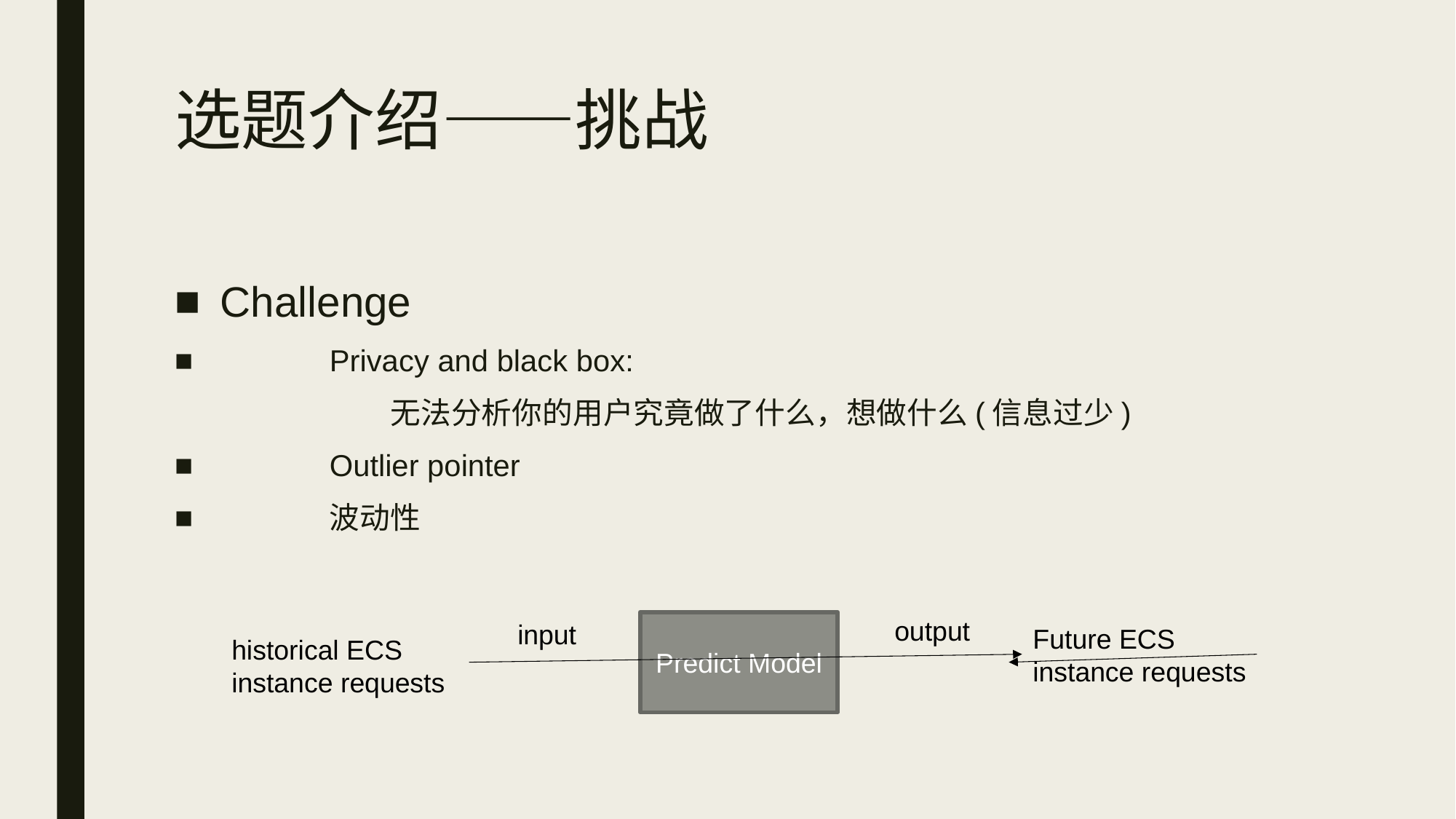

# 选题介绍——挑战
Challenge
	Privacy and black box:
                               无法分析你的用户究竟做了什么，想做什么(信息过少)
	Outlier pointer
	波动性

output
input
Predict Model
Future ECS
instance requests
historical ECS
instance requests